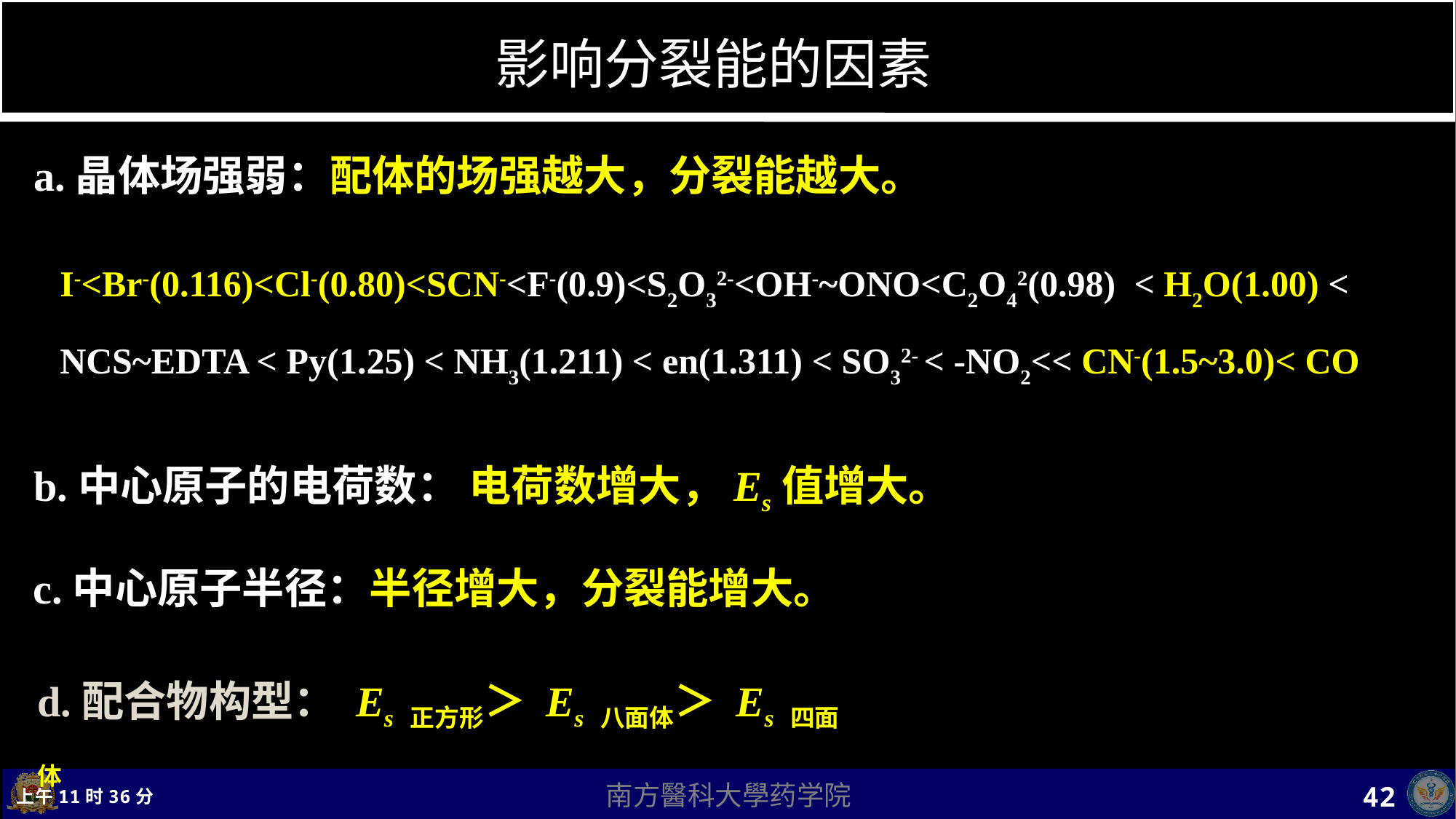

# 影响分裂能的因素
a.晶体场强弱：配体的场强越大，分裂能越大。
I-<Br-(0.116)<Cl-(0.80)<SCN-<F-(0.9)<S2O32-<OH-~ONO<C2O42(0.98)  < H2O(1.00) < NCS~EDTA < Py(1.25) < NH3(1.211) < en(1.311) < SO32- < -NO2<< CN-(1.5~3.0)< CO
b.中心原子的电荷数： 电荷数增大，Es值增大。
c.中心原子半径：半径增大，分裂能增大。
d.配合物构型： Es 正方形＞ Es 八面体＞ Es 四面体
上午11时36分
42